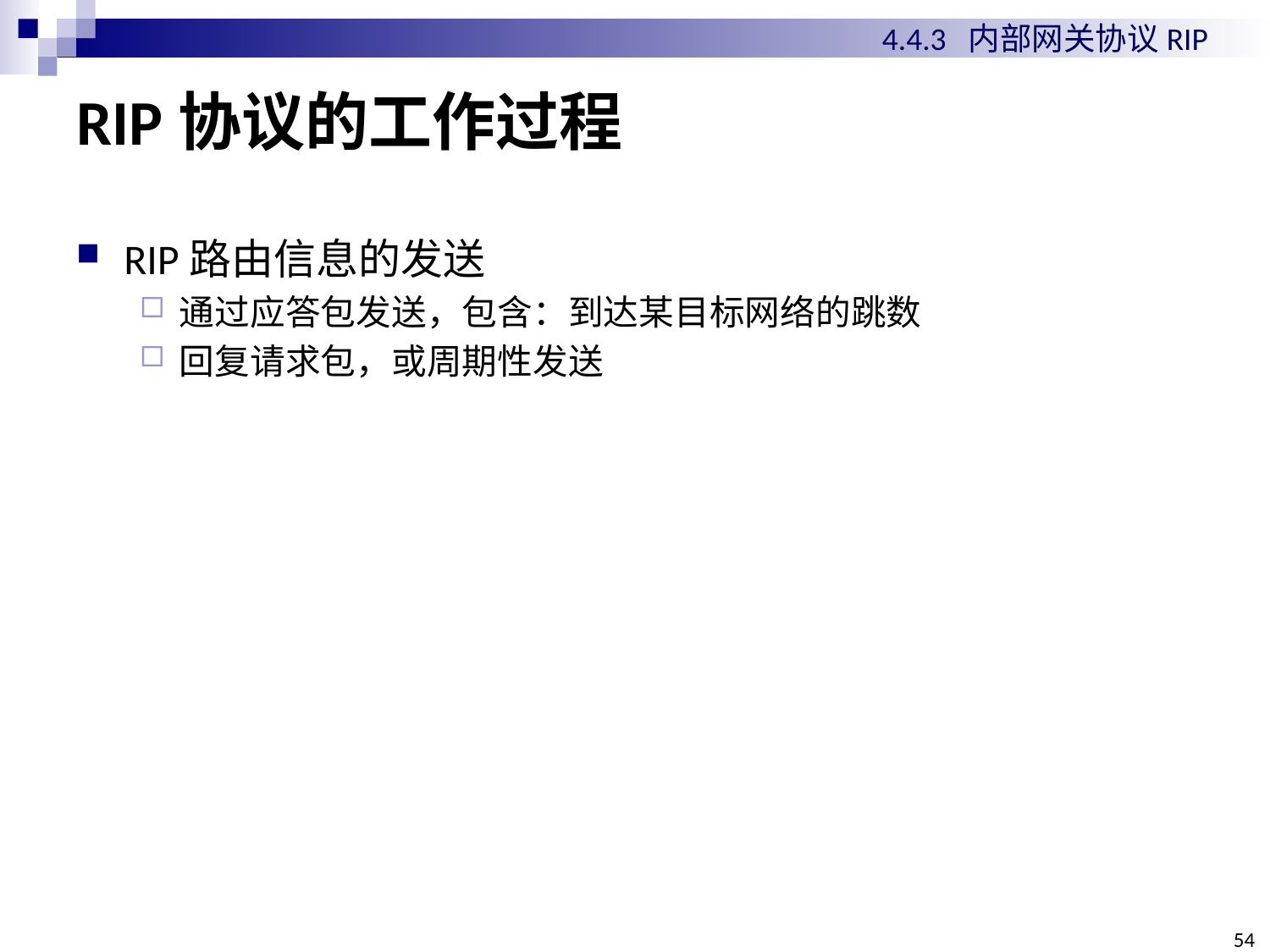

4.4.3  内部网关协议RIP
# RIP协议的工作过程
RIP路由信息的发送
通过应答包发送，包含：到达某目标网络的跳数
回复请求包，或周期性发送
54